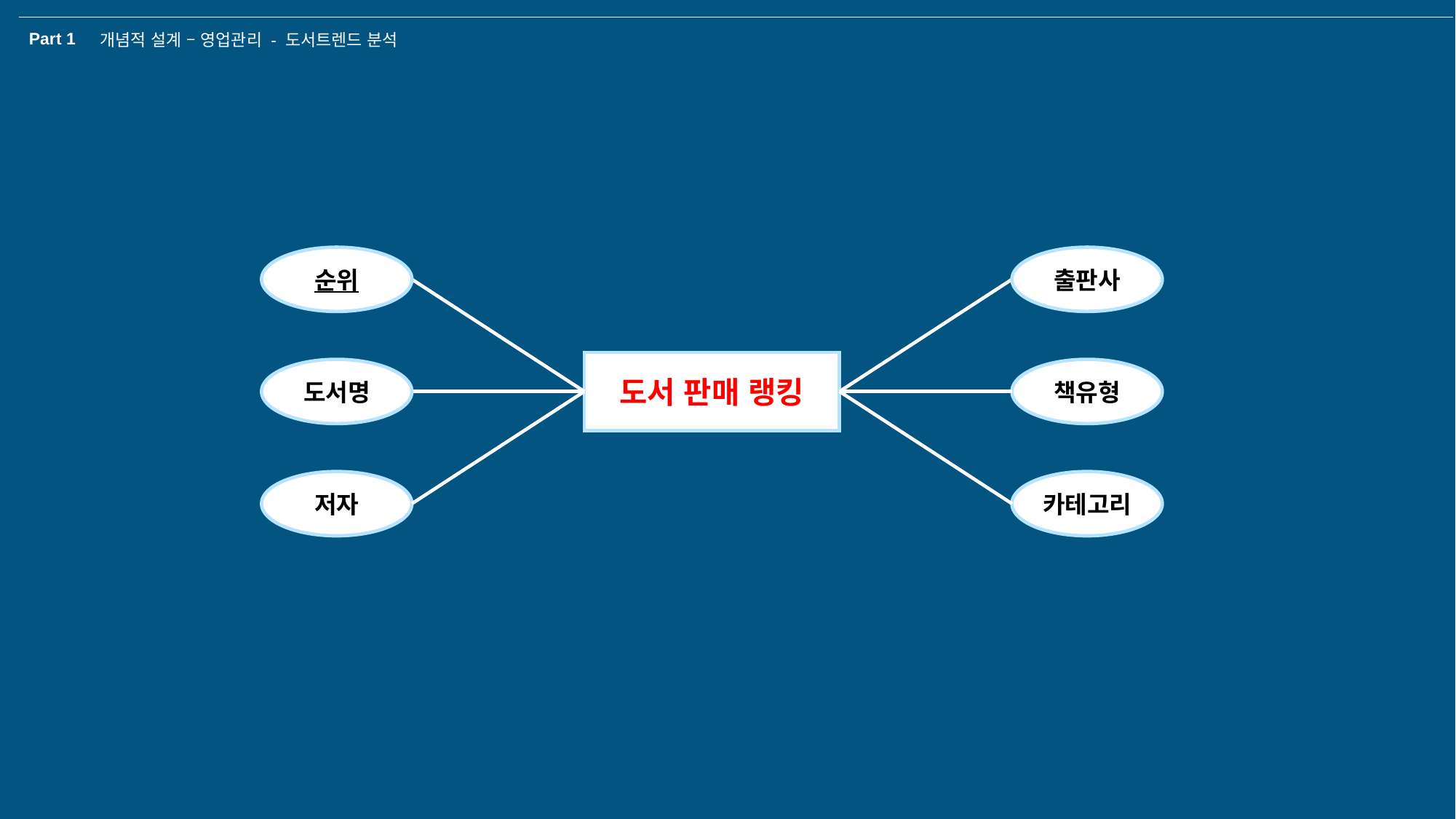

Part 1
개념적 설계 – 영업관리 - 도서트렌드 분석
순위
도서명
저자
출판사
책유형
카테고리
도서 판매 랭킹